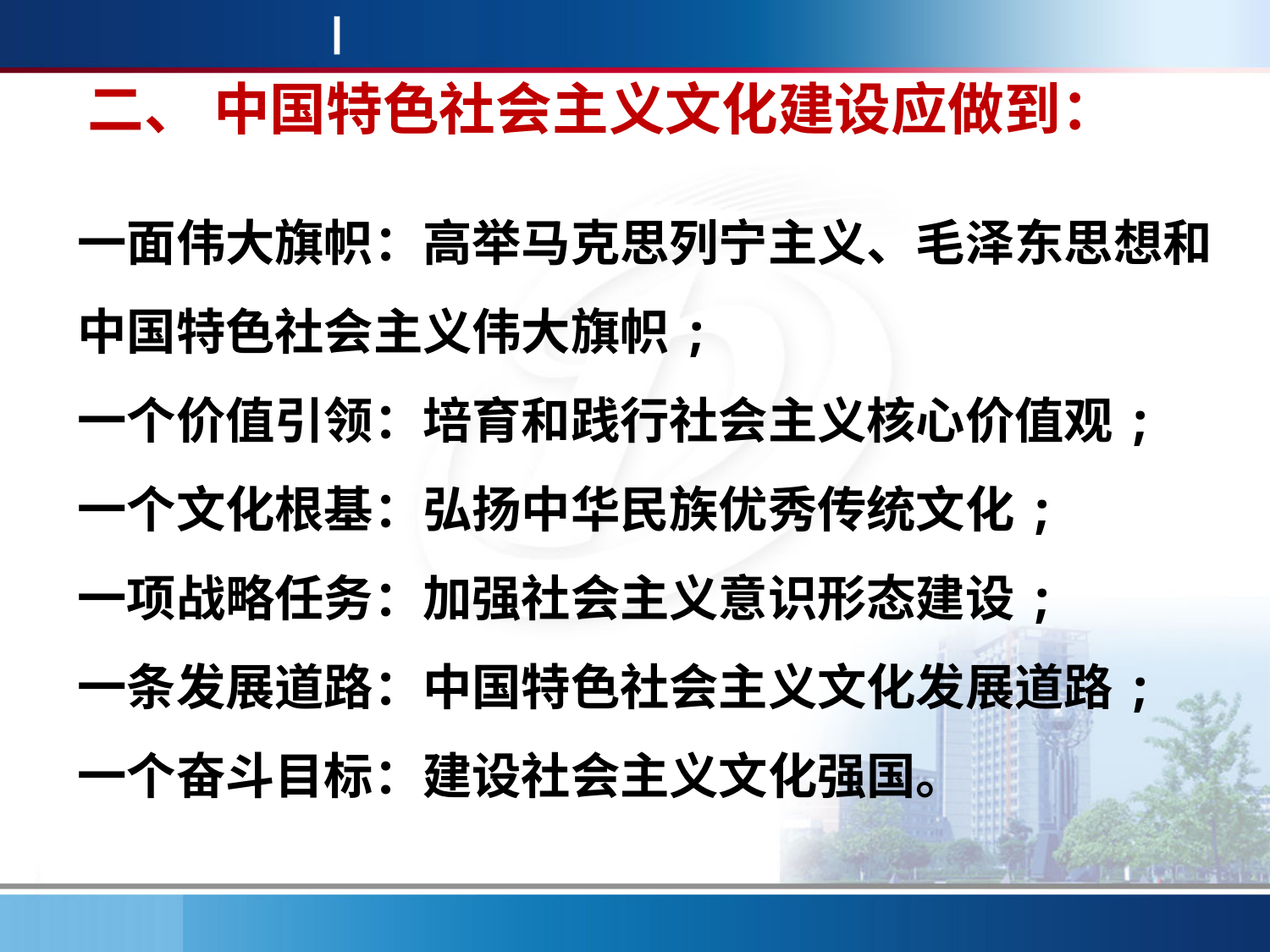

二、 中国特色社会主义文化建设应做到：

一面伟大旗帜：高举马克思列宁主义、毛泽东思想和中国特色社会主义伟大旗帜;
一个价值引领：培育和践行社会主义核心价值观;
一个文化根基：弘扬中华民族优秀传统文化;
一项战略任务：加强社会主义意识形态建设;
一条发展道路：中国特色社会主义文化发展道路;
一个奋斗目标：建设社会主义文化强国。